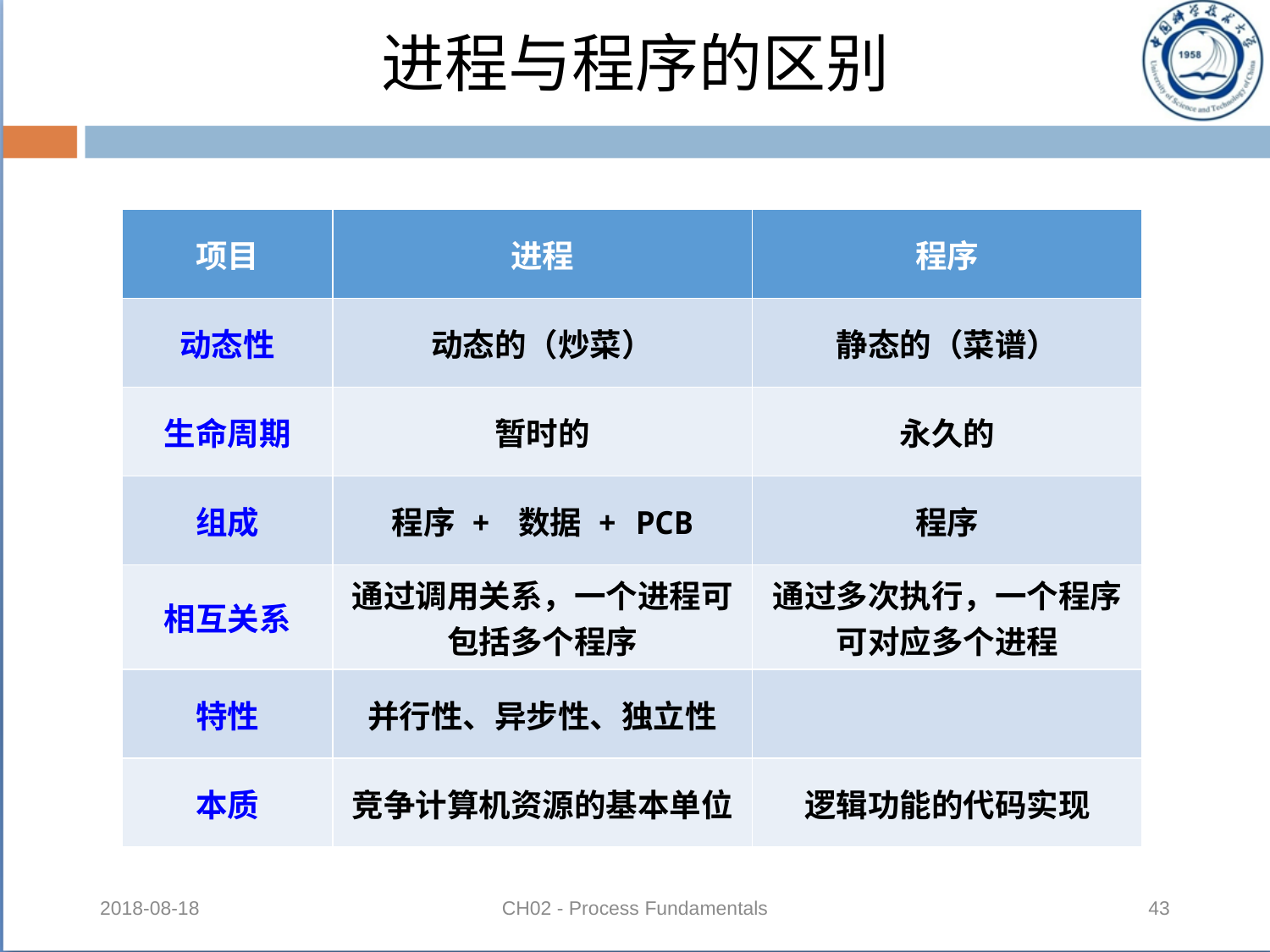

# 进程与程序的区别
| 项目 | 进程 | 程序 |
| --- | --- | --- |
| 动态性 | 动态的（炒菜） | 静态的（菜谱） |
| 生命周期 | 暂时的 | 永久的 |
| 组成 | 程序 + 数据 + PCB | 程序 |
| 相互关系 | 通过调用关系，一个进程可包括多个程序 | 通过多次执行，一个程序可对应多个进程 |
| 特性 | 并行性、异步性、独立性 |  |
| 本质 | 竞争计算机资源的基本单位 | 逻辑功能的代码实现 |
2018-08-18
CH02 - Process Fundamentals
43